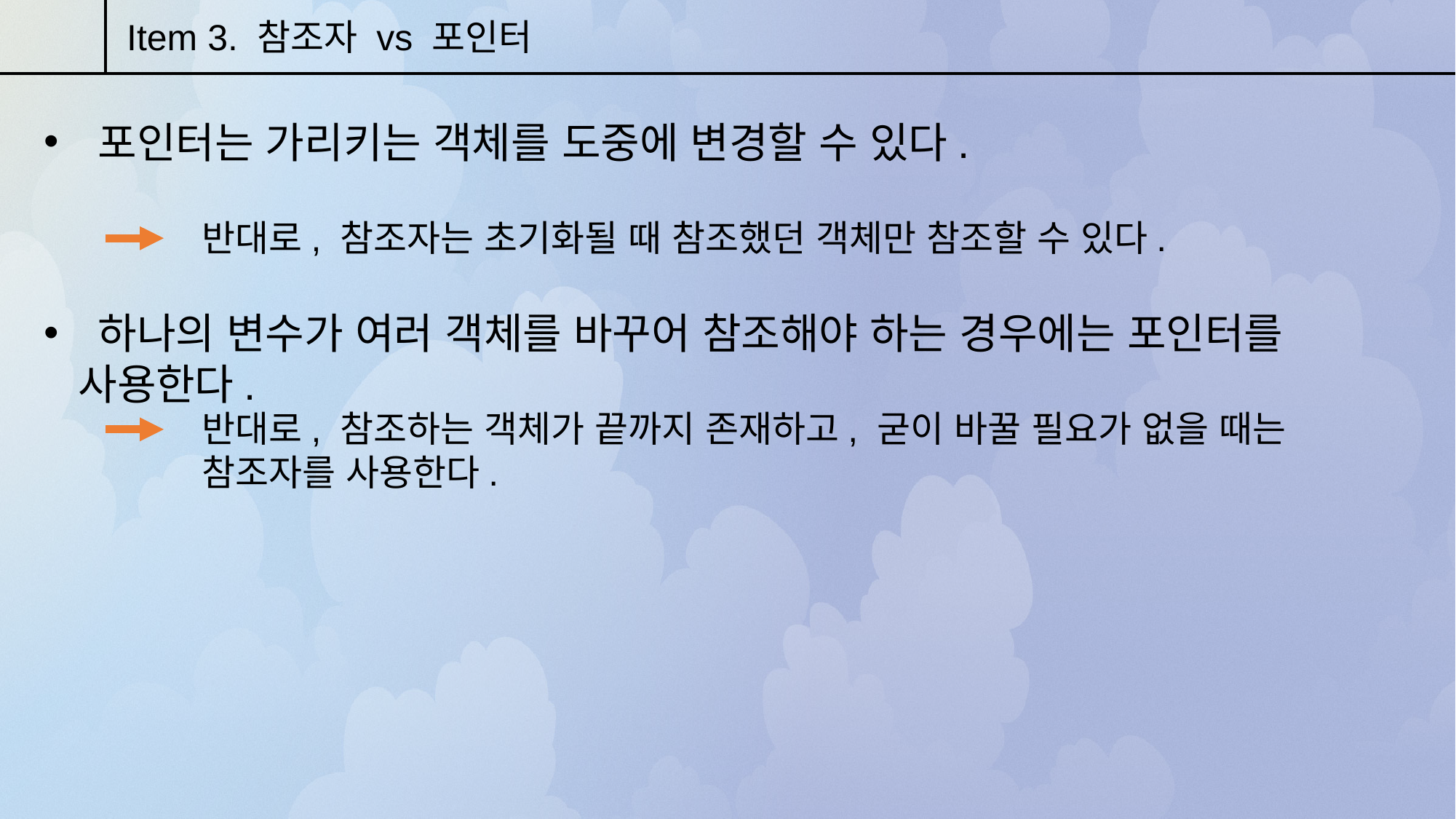

Item 3. 참조자 vs 포인터
 포인터는 가리키는 객체를 도중에 변경할 수 있다.
반대로, 참조자는 초기화될 때 참조했던 객체만 참조할 수 있다.
 하나의 변수가 여러 객체를 바꾸어 참조해야 하는 경우에는 포인터를 사용한다.
반대로, 참조하는 객체가 끝까지 존재하고, 굳이 바꿀 필요가 없을 때는 참조자를 사용한다.